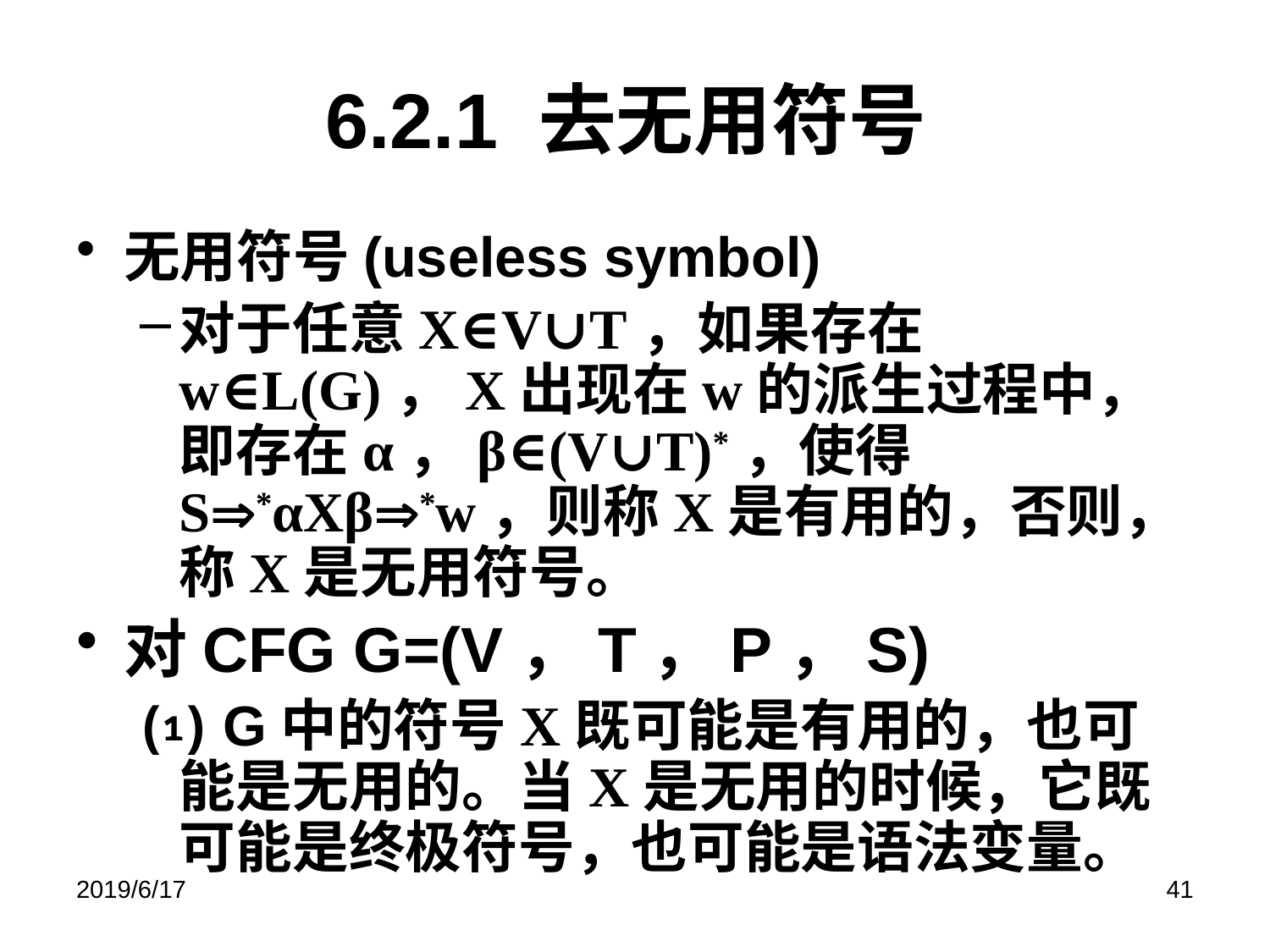

# 6.2.1 去无用符号
无用符号(useless symbol)
对于任意X∈V∪T，如果存在w∈L(G)，X出现在w的派生过程中，即存在α，β∈(V∪T)*，使得S⇒*αXβ⇒*w，则称X是有用的，否则，称X是无用符号。
对CFG G=(V，T，P，S)
⑴ G中的符号X既可能是有用的，也可能是无用的。当X是无用的时候，它既可能是终极符号，也可能是语法变量。
2019/6/17
41